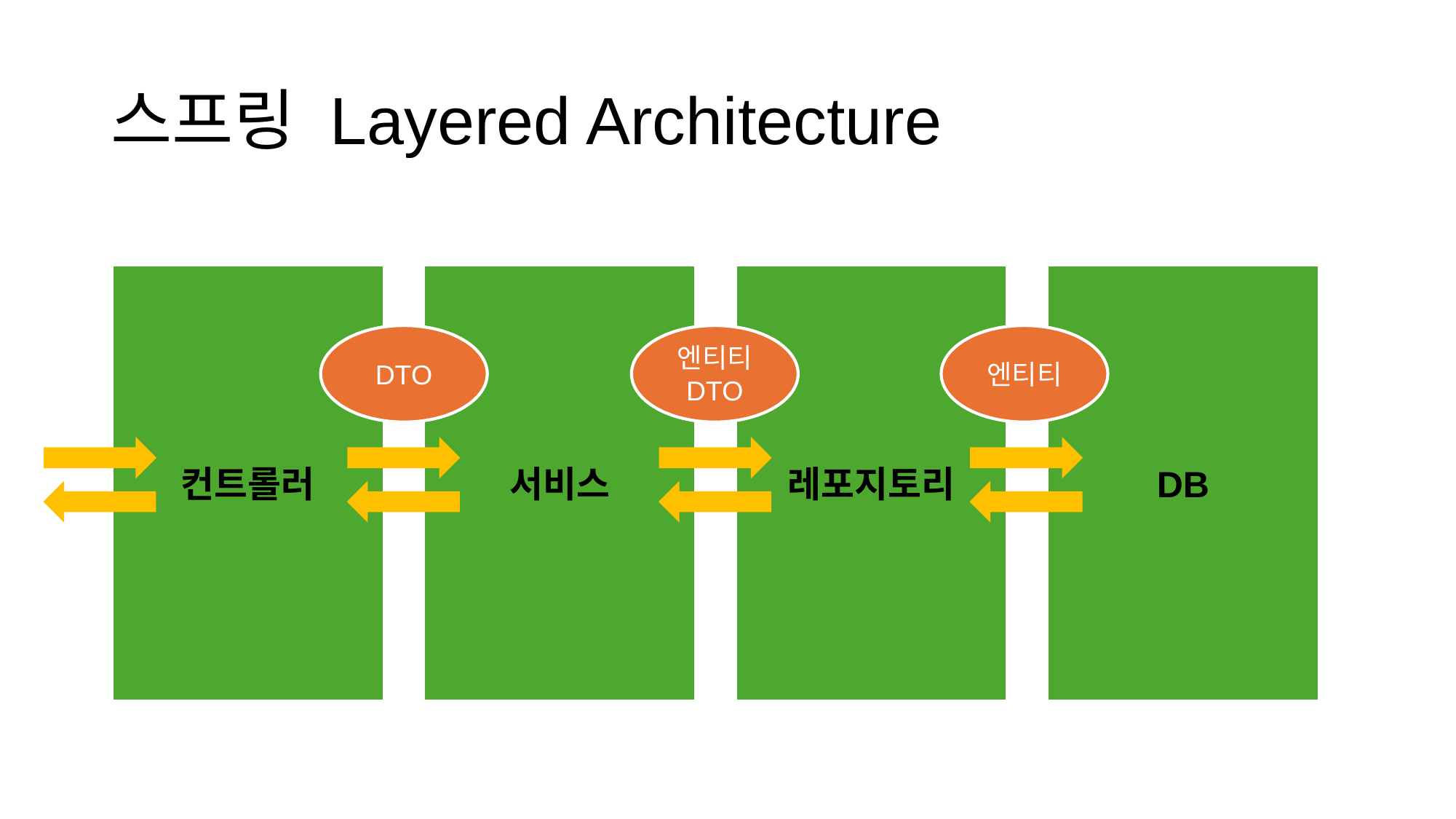

# 스프링 Layered Architecture
컨트롤러
서비스
레포지토리
DB
DTO
엔티티
DTO
엔티티